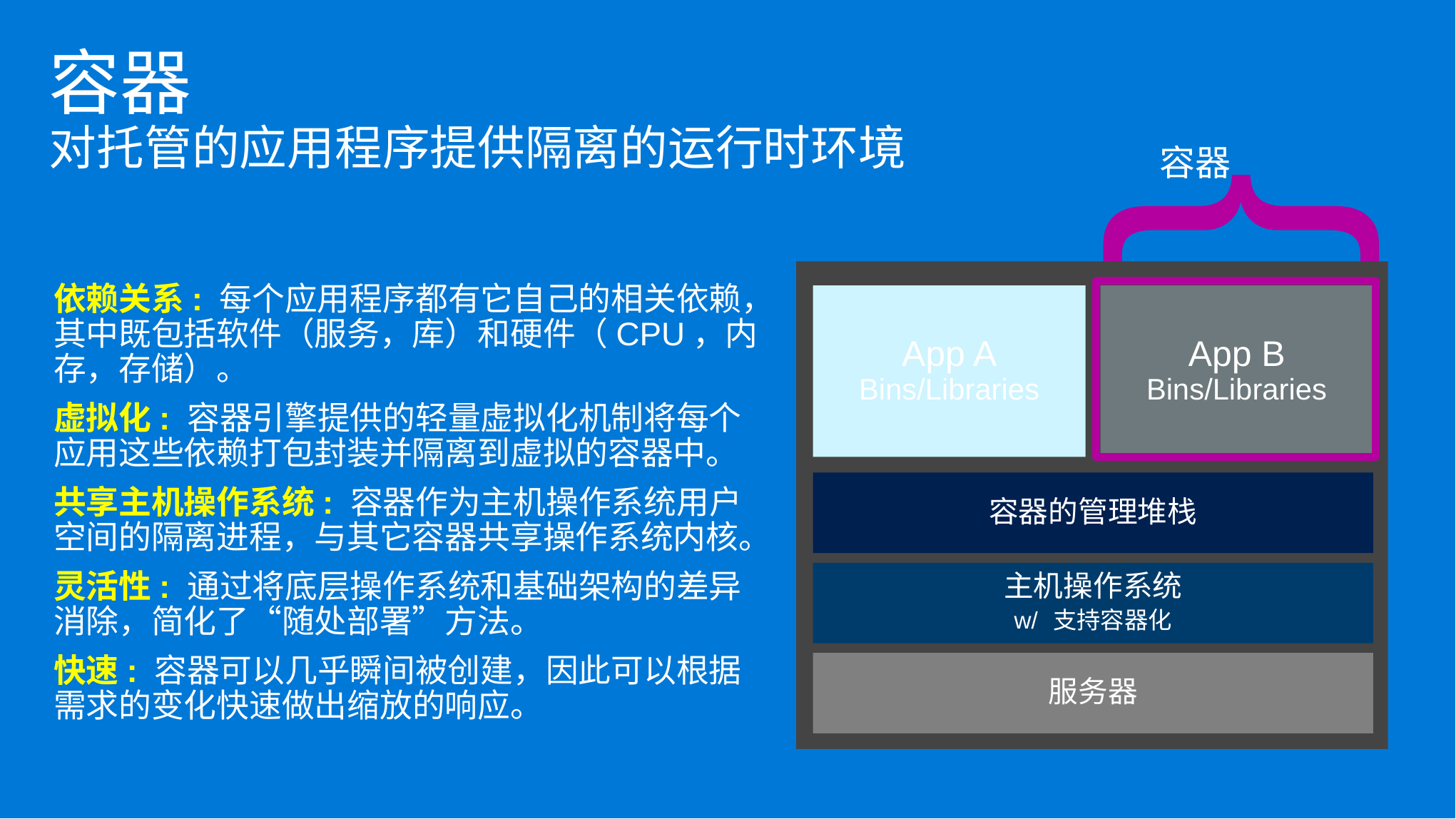

# 容器 对托管的应用程序提供隔离的运行时环境
}
容器
依赖关系: 每个应用程序都有它自己的相关依赖，其中既包括软件（服务，库）和硬件（CPU，内存，存储）。
虚拟化: 容器引擎提供的轻量虚拟化机制将每个应用这些依赖打包封装并隔离到虚拟的容器中。
共享主机操作系统: 容器作为主机操作系统用户空间的隔离进程，与其它容器共享操作系统内核。
灵活性: 通过将底层操作系统和基础架构的差异消除，简化了“随处部署”方法。
快速: 容器可以几乎瞬间被创建，因此可以根据需求的变化快速做出缩放的响应。

App A
Bins/Libraries
App B
Bins/Libraries
容器的管理堆栈
主机操作系统
w/ 支持容器化
服务器